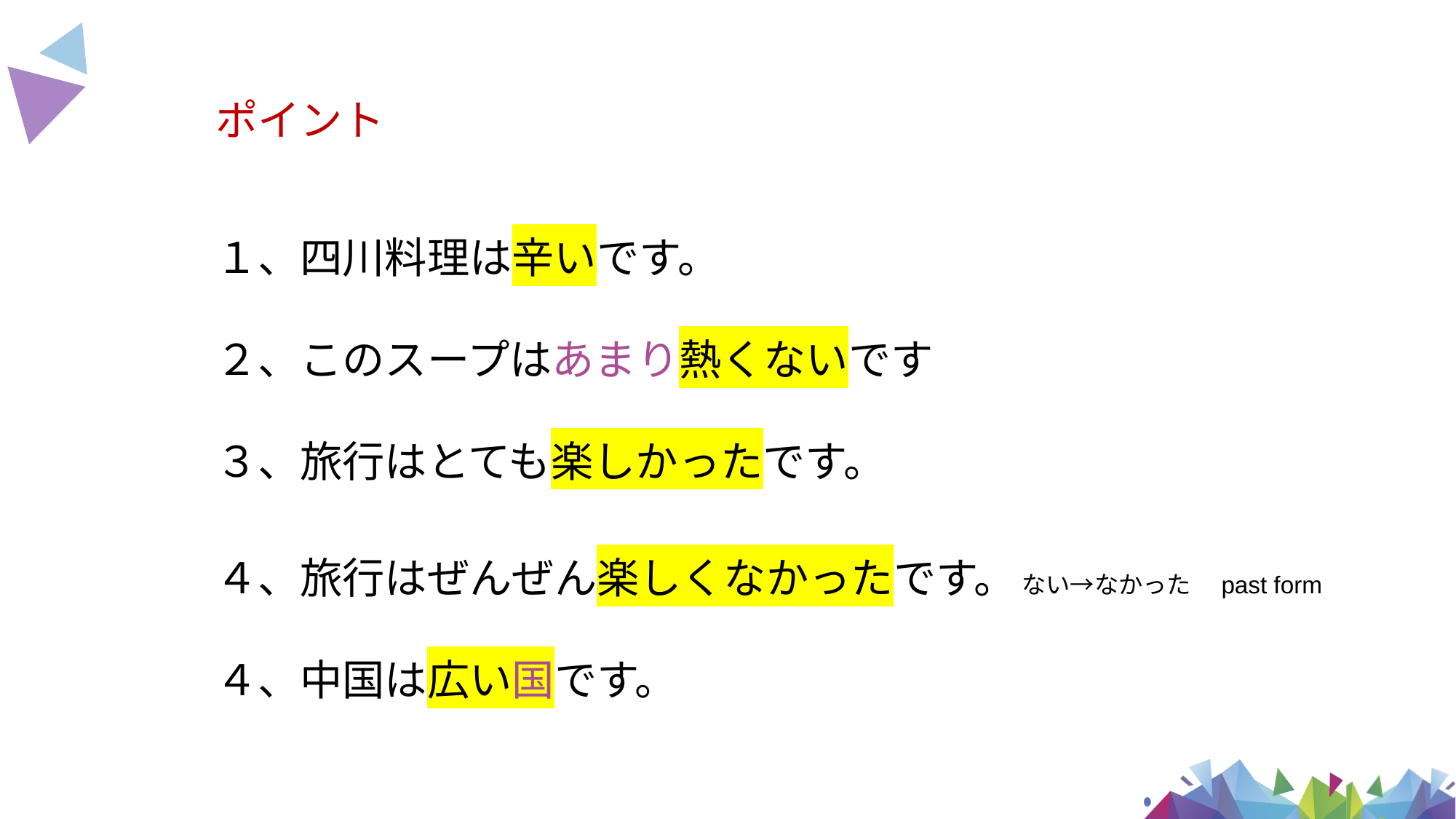

# ポイント
１、四川料理は辛いです。
２、このスープはあまり熱くないです
３、旅行はとても楽しかったです。
４、旅行はぜんぜん楽しくなかったです。 ない→なかった　past form
４、中国は広い国です。